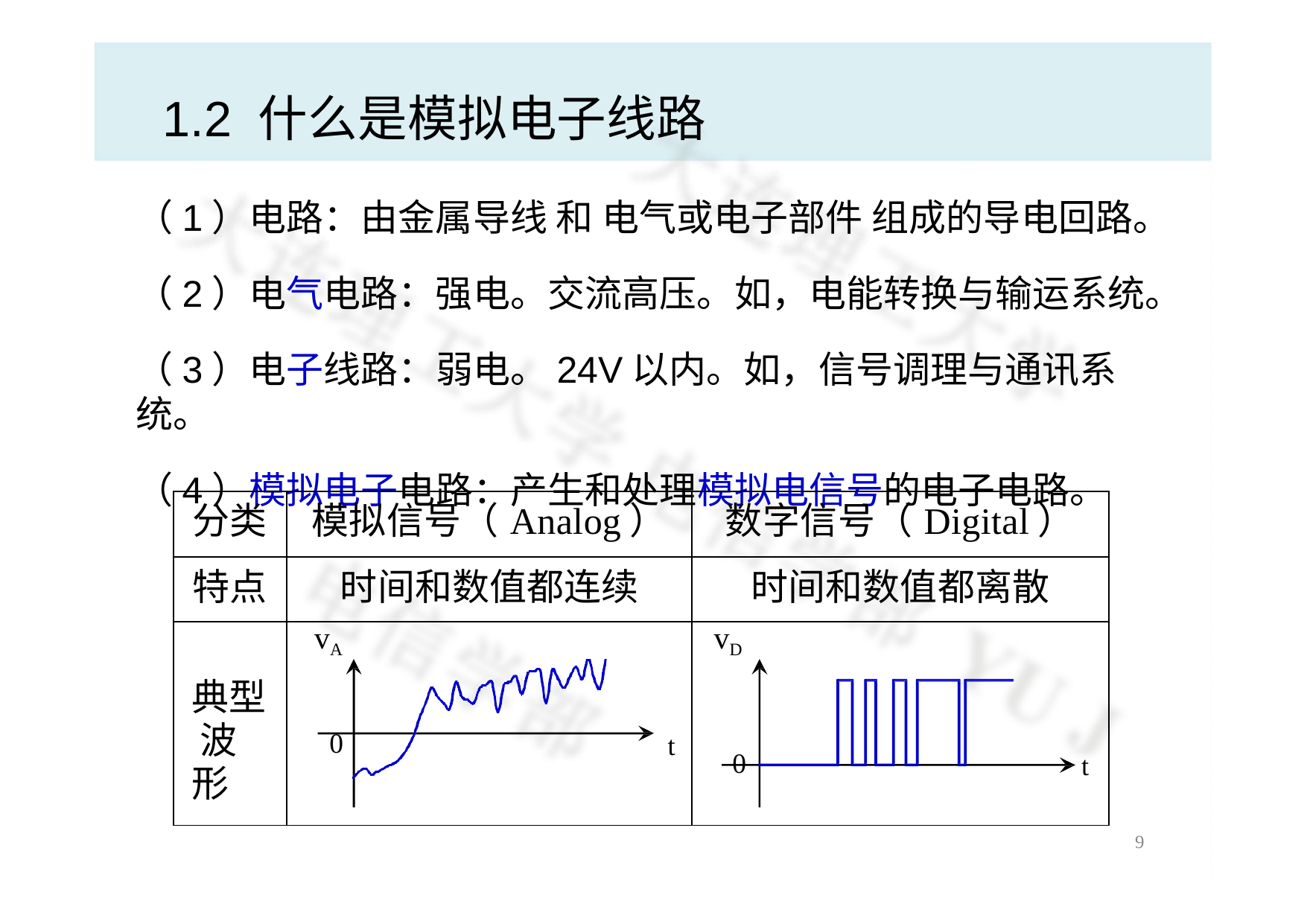

# 1.2 什么是模拟电子线路
（1）电路：由金属导线 和 电气或电子部件 组成的导电回路。
（2）电气电路：强电。交流高压。如，电能转换与输运系统。
（3）电子线路：弱电。24V以内。如，信号调理与通讯系统。
（4）模拟电子电路：产生和处理模拟电信号的电子电路。
| 分类 | 模拟信号（Analog） | 数字信号（Digital） |
| --- | --- | --- |
| 特点 | 时间和数值都连续 | 时间和数值都离散 |
| 典型 波形 | vA 0 t | vD 0 t |

9